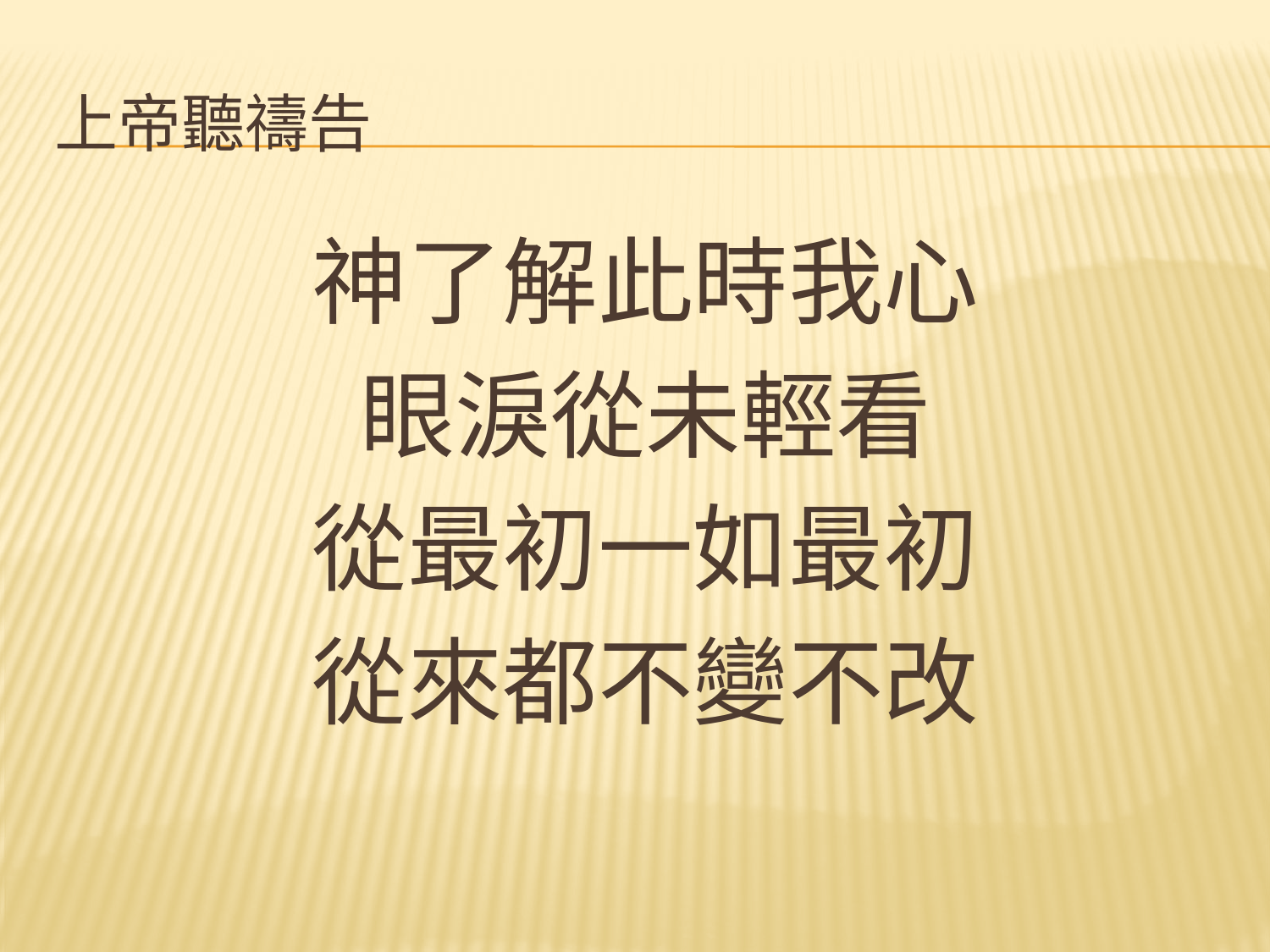

# 上帝聽禱告
神了解此時我心
眼淚從未輕看
從最初一如最初
從來都不變不改